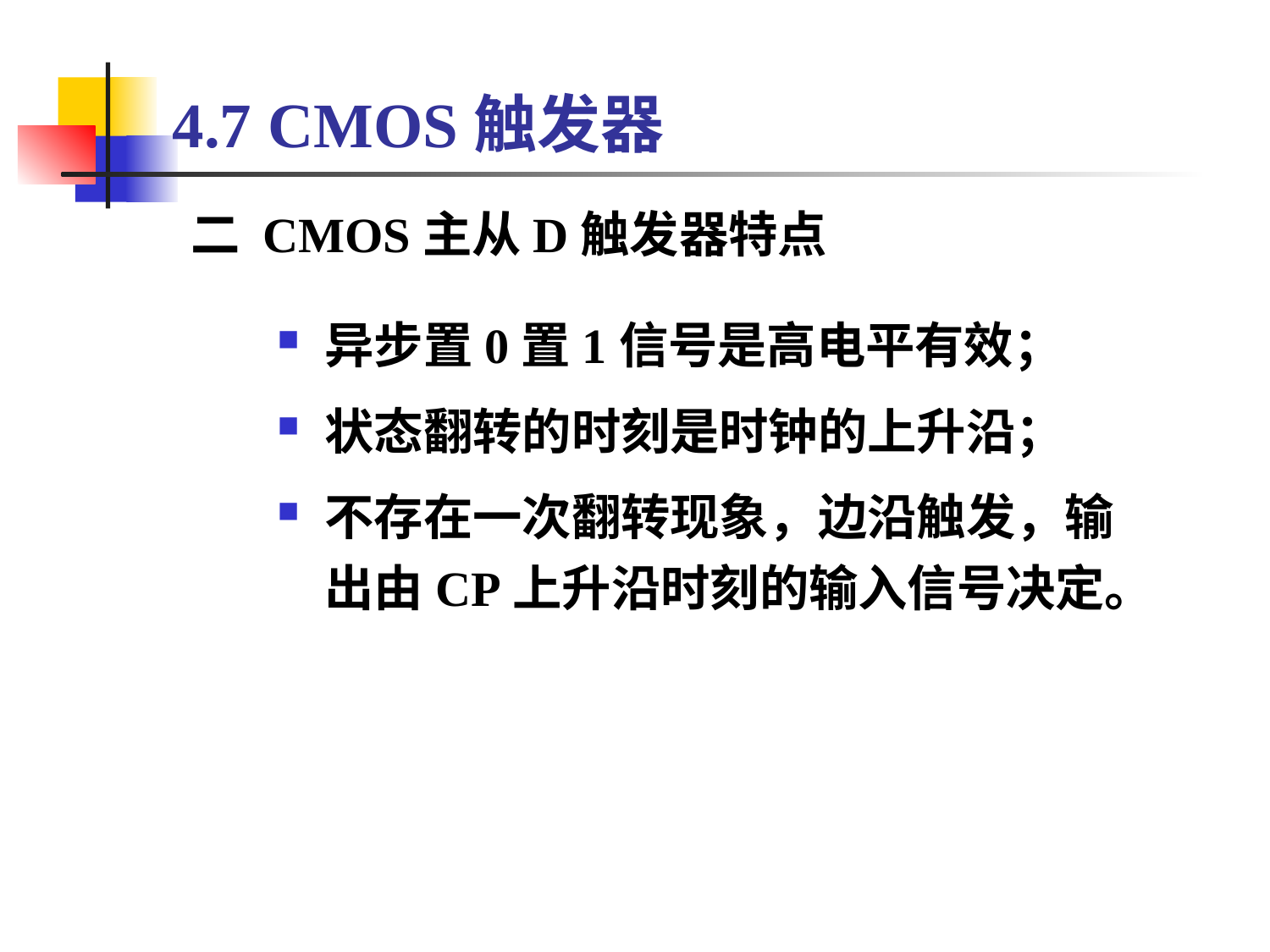

4.7 CMOS触发器
二 CMOS主从D触发器特点
异步置0置1信号是高电平有效；
状态翻转的时刻是时钟的上升沿；
不存在一次翻转现象，边沿触发，输出由CP上升沿时刻的输入信号决定。